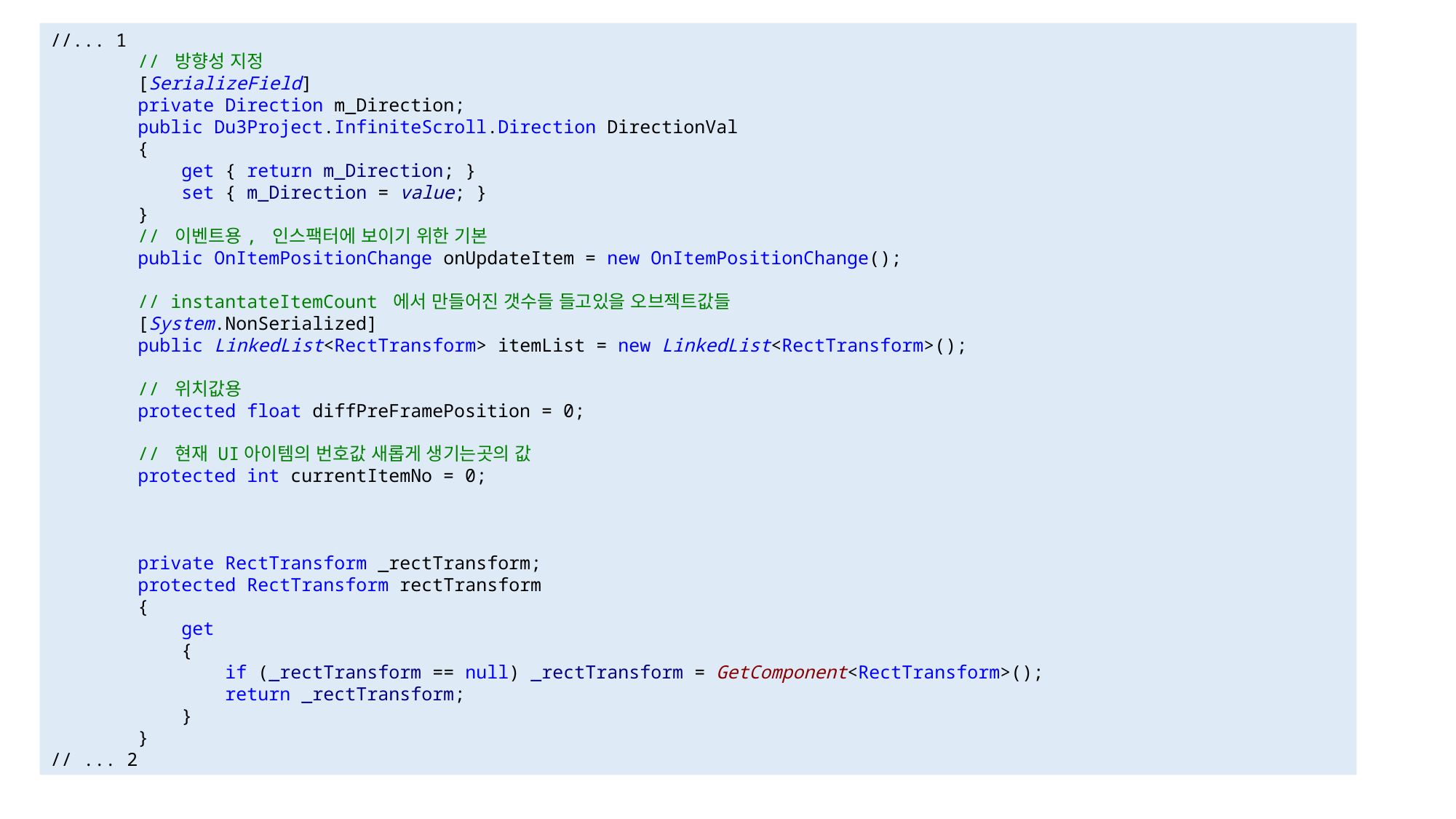

#
//... 1
        // 방향성 지정
        [SerializeField]
        private Direction m_Direction;
        public Du3Project.InfiniteScroll.Direction DirectionVal
        {
            get { return m_Direction; }
            set { m_Direction = value; }
        }
        // 이벤트용, 인스팩터에 보이기 위한 기본
        public OnItemPositionChange onUpdateItem = new OnItemPositionChange();

        // instantateItemCount 에서 만들어진 갯수들 들고있을 오브젝트값들
        [System.NonSerialized]
        public LinkedList<RectTransform> itemList = new LinkedList<RectTransform>();

        // 위치값용
        protected float diffPreFramePosition = 0;

        // 현재 UI아이템의 번호값 새롭게 생기는곳의 값
        protected int currentItemNo = 0;

        private RectTransform _rectTransform;
        protected RectTransform rectTransform
        {
            get
            {
                if (_rectTransform == null) _rectTransform = GetComponent<RectTransform>();
                return _rectTransform;
            }
        }
// ... 2